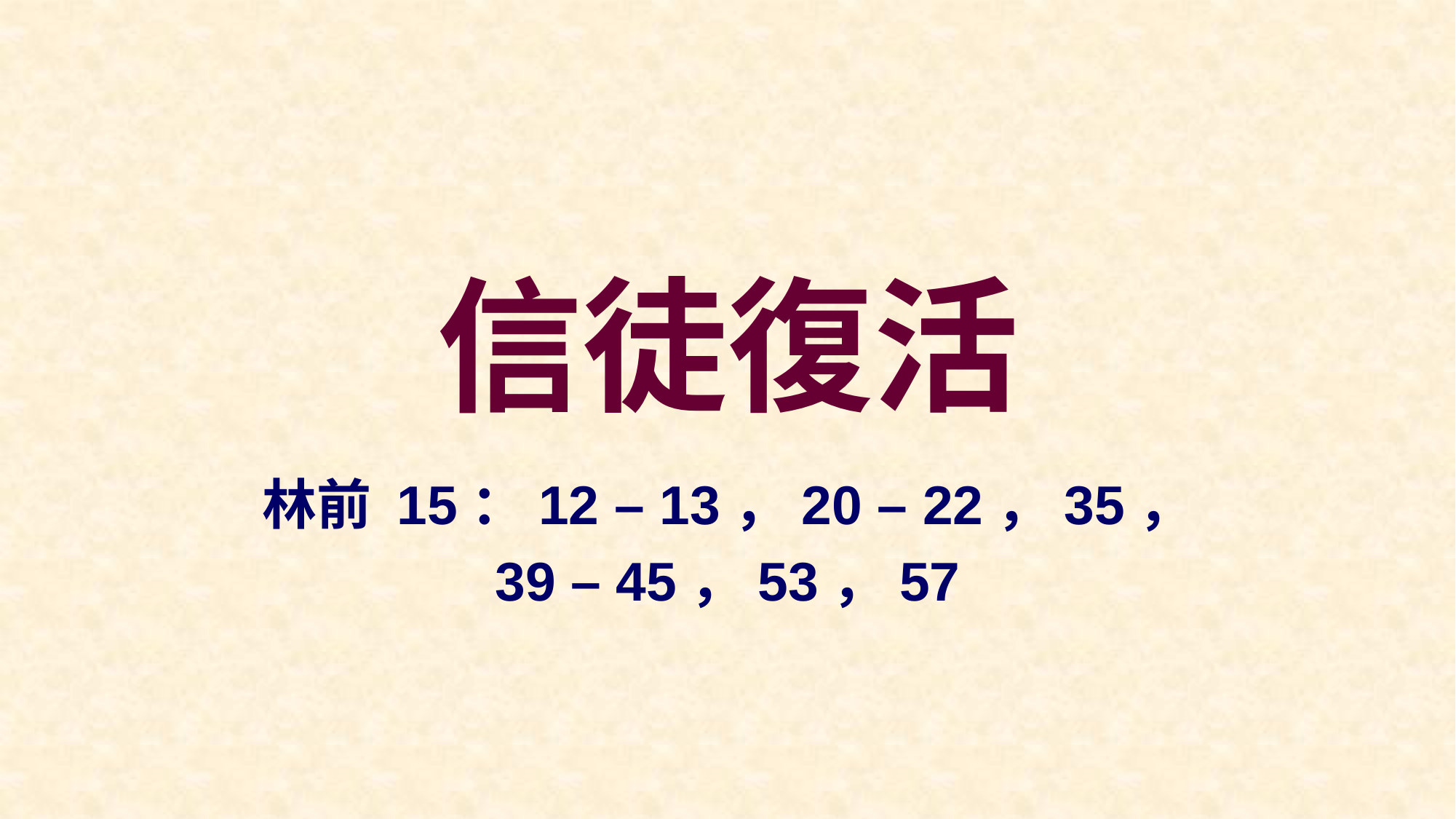

# 信徒復活
林前 15：12 – 13，20 – 22，35，
39 – 45，53，57